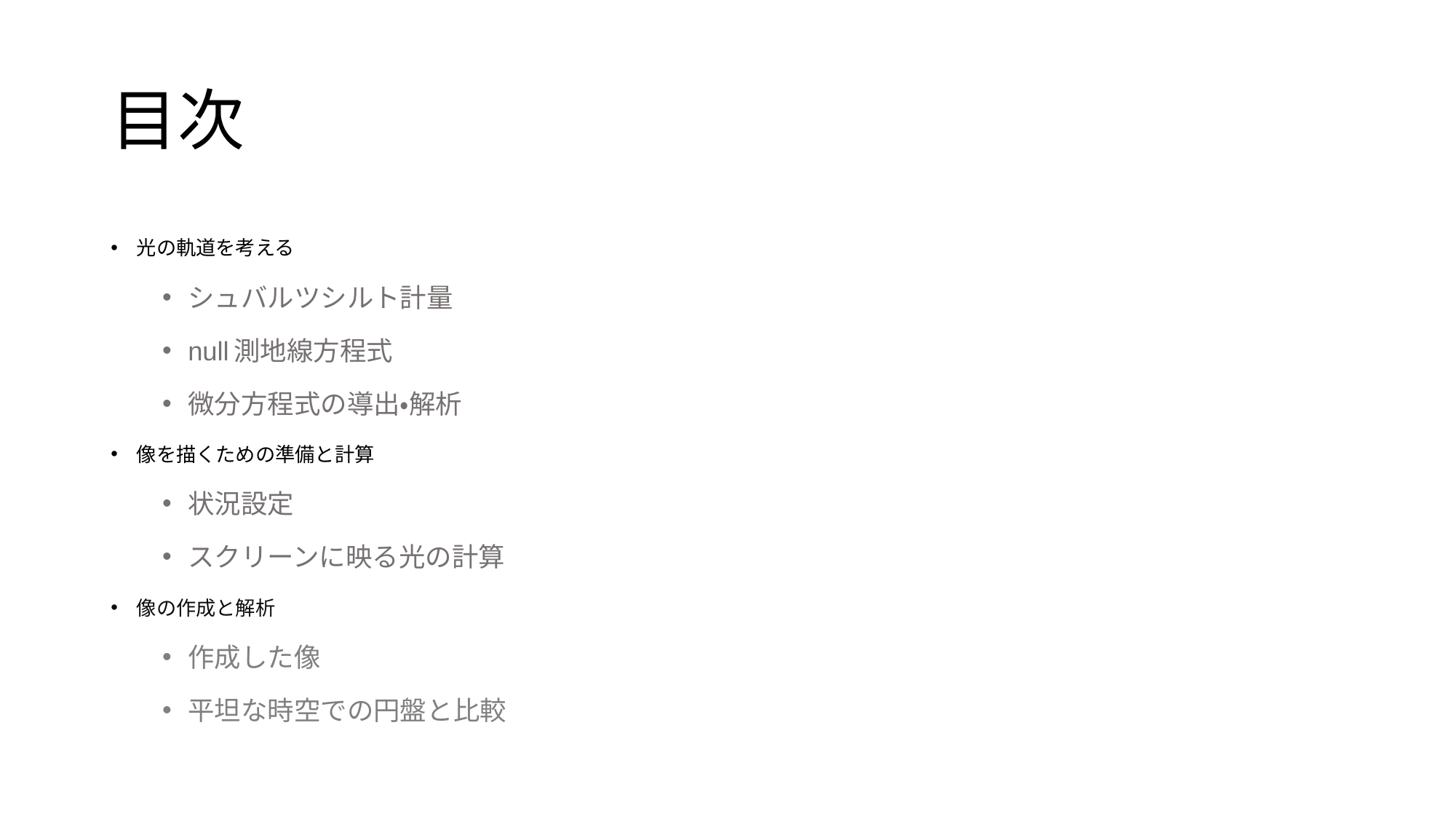

# 目次
光の軌道を考える
シュバルツシルト計量
null測地線方程式
微分方程式の導出・解析
像を描くための準備と計算
状況設定
スクリーンに映る光の計算
像の作成と解析
作成した像
平坦な時空での円盤と比較